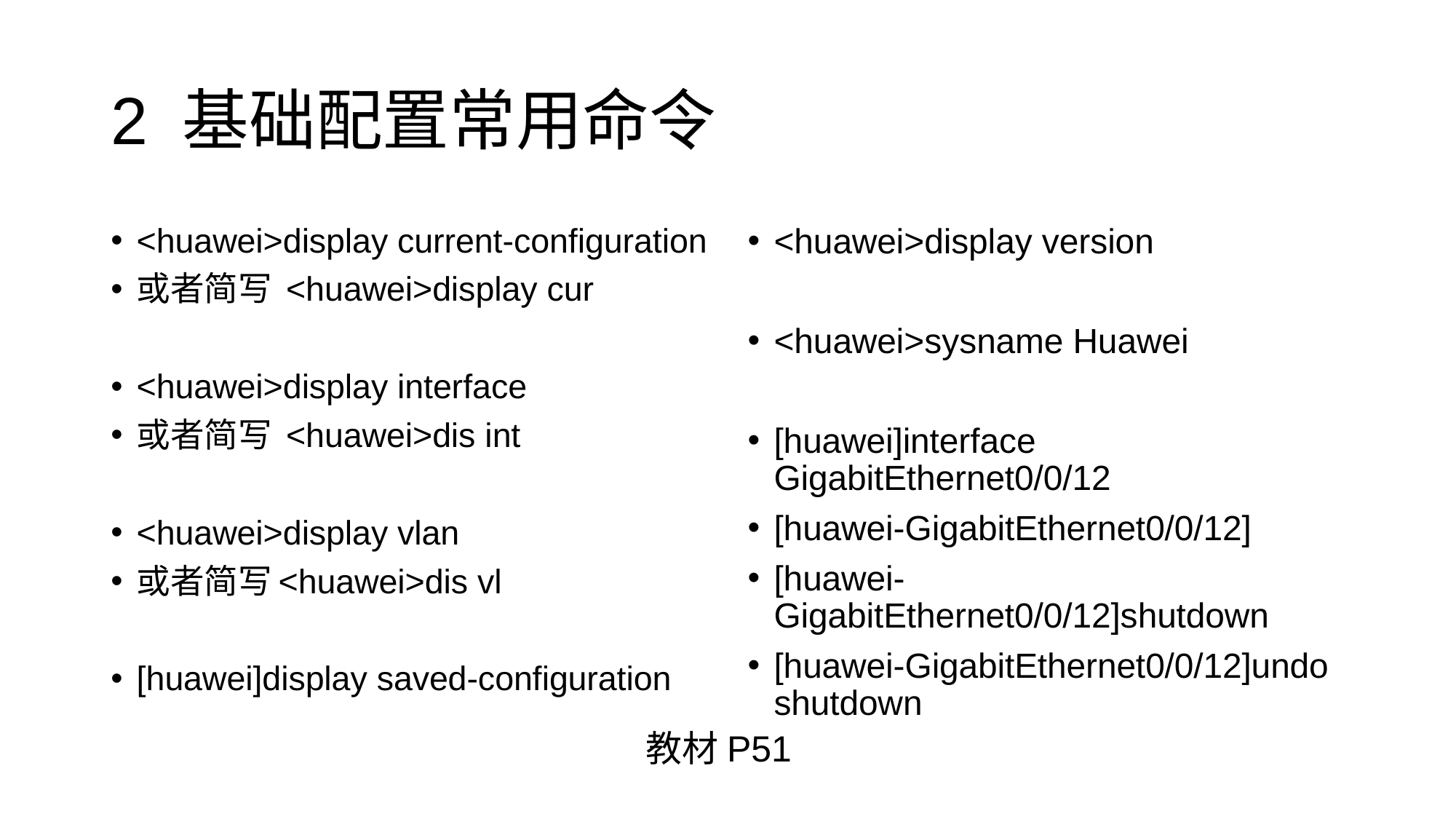

# 2 基础配置常用命令
<huawei>display current-configuration
或者简写 <huawei>display cur

<huawei>display interface
或者简写 <huawei>dis int

<huawei>display vlan
或者简写<huawei>dis vl

[huawei]display saved-configuration
<huawei>display version

<huawei>sysname Huawei

[huawei]interface GigabitEthernet0/0/12
[huawei-GigabitEthernet0/0/12]
[huawei-GigabitEthernet0/0/12]shutdown
[huawei-GigabitEthernet0/0/12]undo shutdown
教材P51